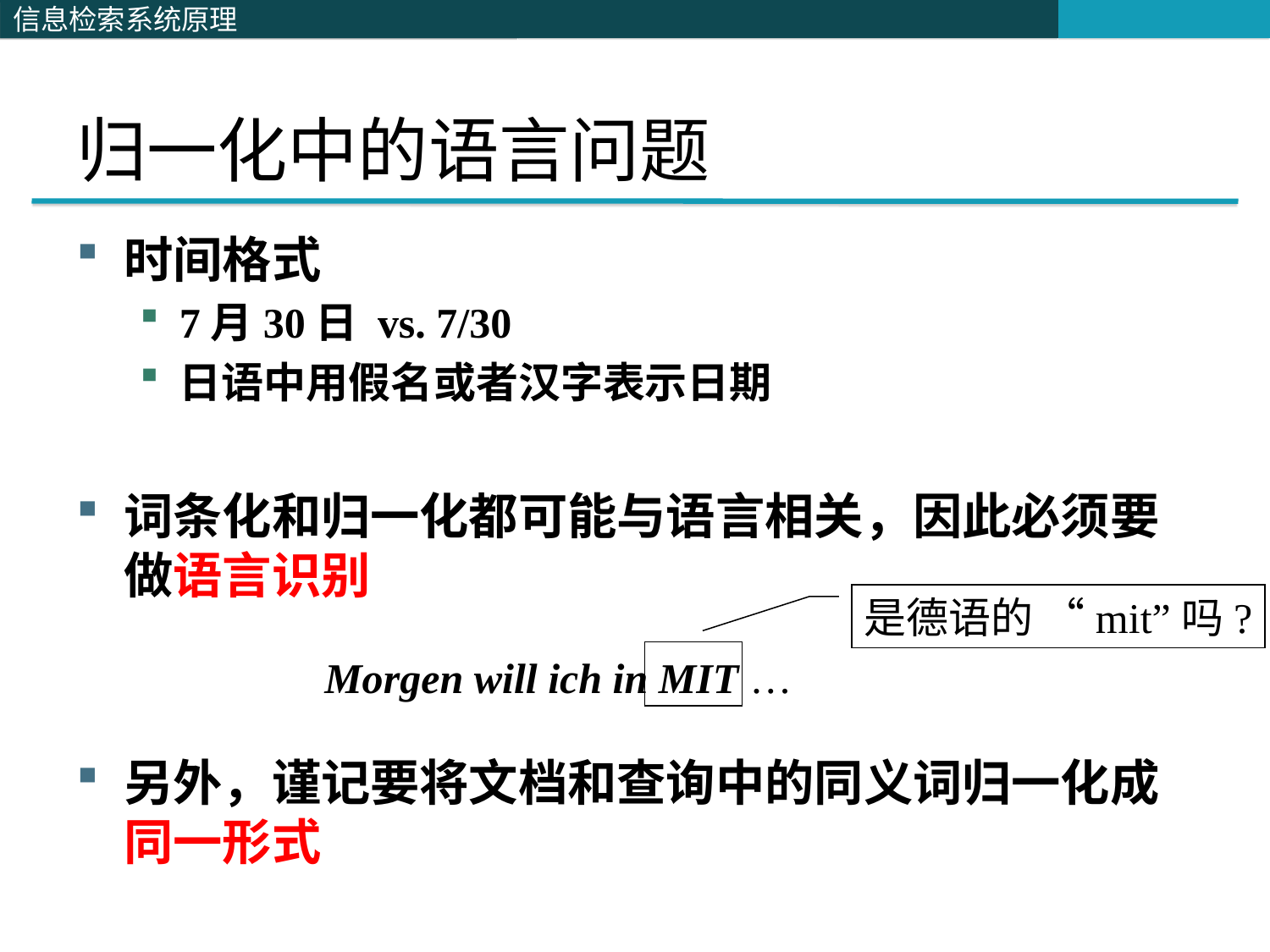

# 归一化中的语言问题
时间格式
7月30日 vs. 7/30
日语中用假名或者汉字表示日期

词条化和归一化都可能与语言相关，因此必须要做语言识别

另外，谨记要将文档和查询中的同义词归一化成同一形式
是德语的 “mit”吗?

Morgen will ich in MIT …